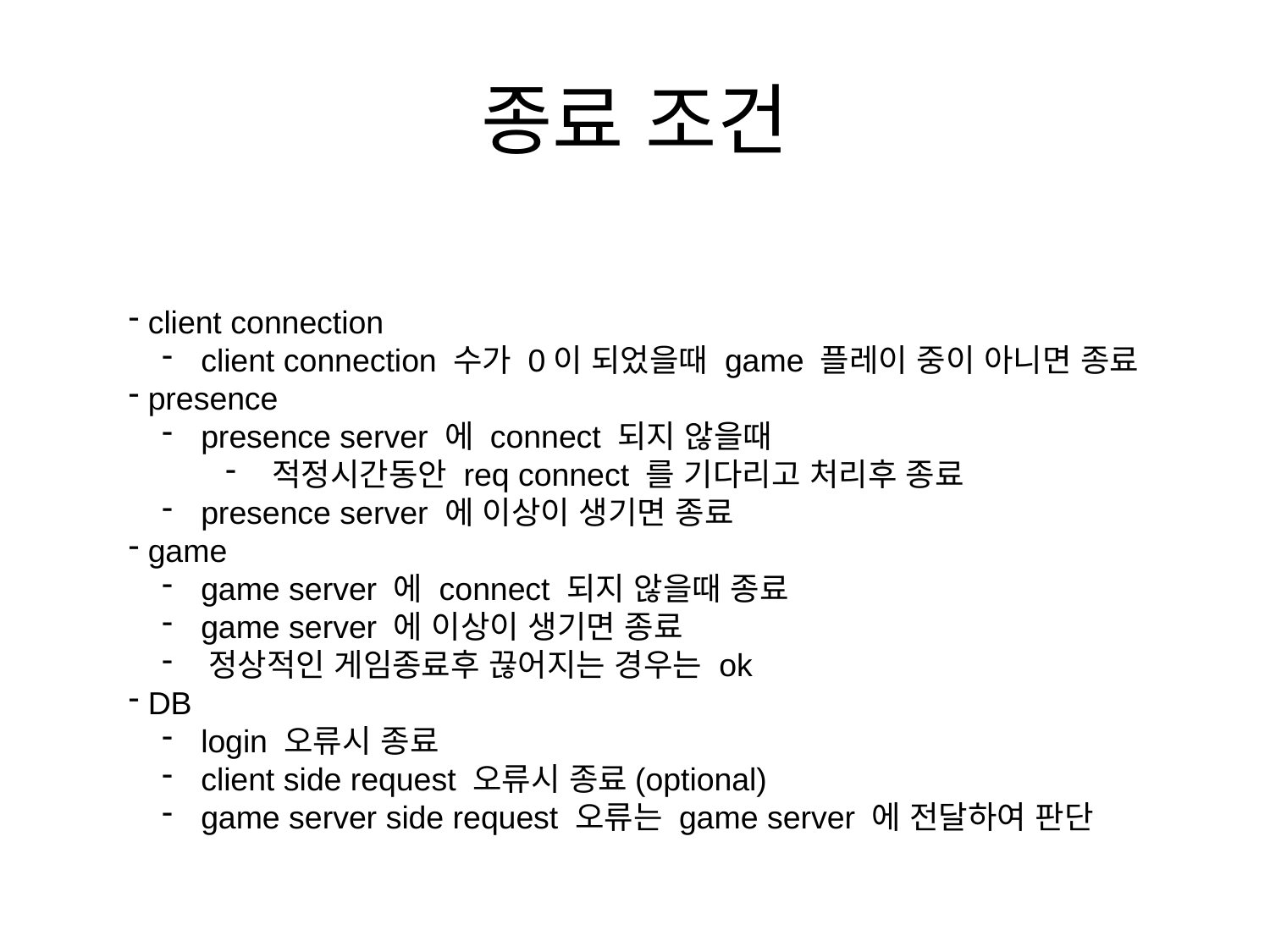

# 종료 조건
 client connection
 client connection 수가 0이 되었을때 game 플레이 중이 아니면 종료
 presence
 presence server 에 connect 되지 않을때
 적정시간동안 req connect 를 기다리고 처리후 종료
 presence server 에 이상이 생기면 종료
 game
 game server 에 connect 되지 않을때 종료
 game server 에 이상이 생기면 종료
 정상적인 게임종료후 끊어지는 경우는 ok
 DB
 login 오류시 종료
 client side request 오류시 종료(optional)
 game server side request 오류는 game server 에 전달하여 판단